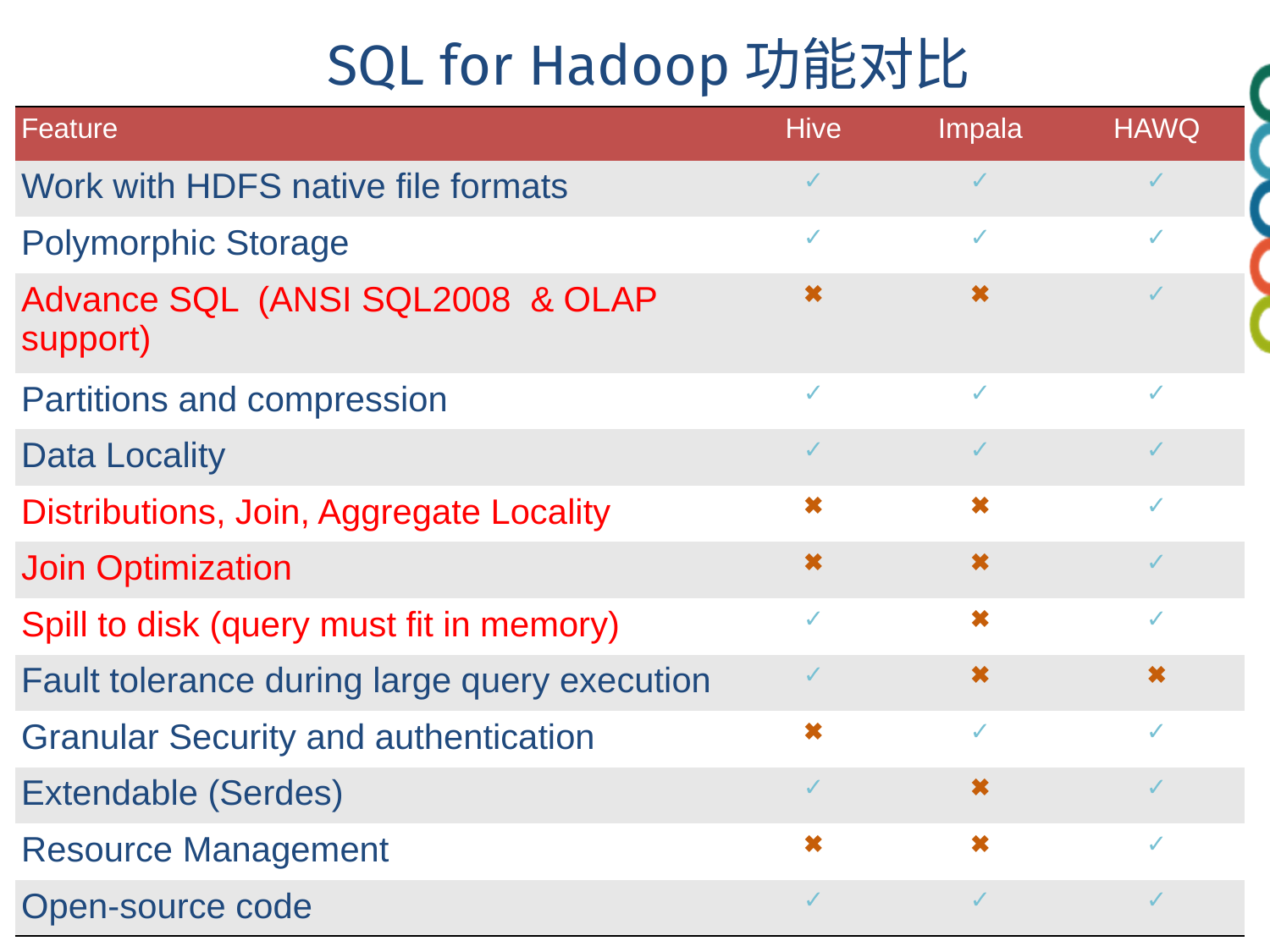

# SQL for Hadoop功能对比
| Feature | Hive | Impala | HAWQ |
| --- | --- | --- | --- |
| Work with HDFS native file formats | ✓ | ✓ | ✓ |
| Polymorphic Storage | ✓ | ✓ | ✓ |
| Advance SQL (ANSI SQL2008 & OLAP support) | ✖ | ✖ | ✓ |
| Partitions and compression | ✓ | ✓ | ✓ |
| Data Locality | ✓ | ✓ | ✓ |
| Distributions, Join, Aggregate Locality | ✖ | ✖ | ✓ |
| Join Optimization | ✖ | ✖ | ✓ |
| Spill to disk (query must fit in memory) | ✓ | ✖ | ✓ |
| Fault tolerance during large query execution | ✓ | ✖ | ✖ |
| Granular Security and authentication | ✖ | ✓ | ✓ |
| Extendable (Serdes) | ✓ | ✖ | ✓ |
| Resource Management | ✖ | ✖ | ✓ |
| Open-source code | ✓ | ✓ | ✓ |